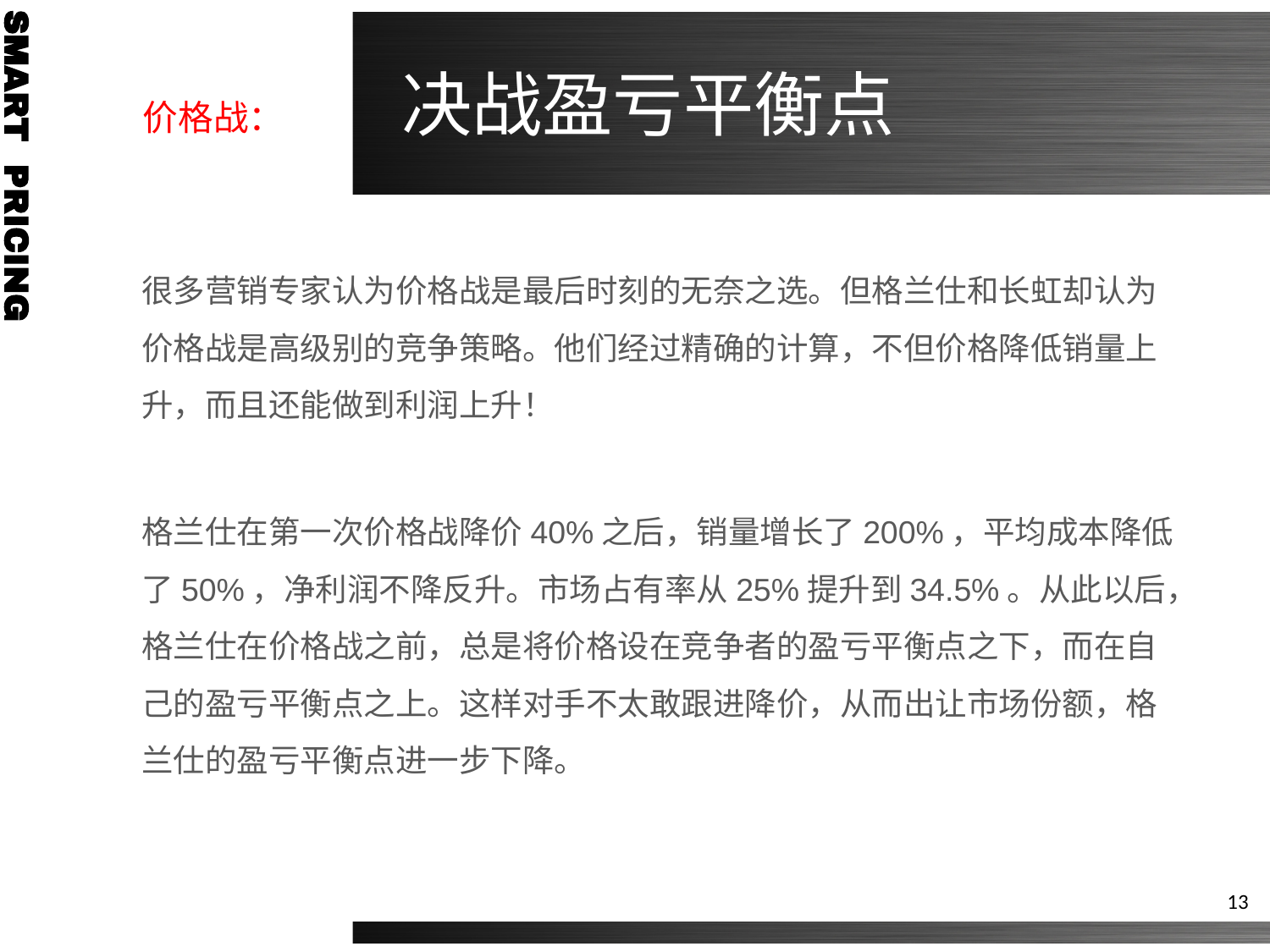

# 价格战：               决战盈亏平衡点
很多营销专家认为价格战是最后时刻的无奈之选。但格兰仕和长虹却认为价格战是高级别的竞争策略。他们经过精确的计算，不但价格降低销量上升，而且还能做到利润上升！

格兰仕在第一次价格战降价40%之后，销量增长了200%，平均成本降低了50%，净利润不降反升。市场占有率从25%提升到34.5%。从此以后，格兰仕在价格战之前，总是将价格设在竞争者的盈亏平衡点之下，而在自己的盈亏平衡点之上。这样对手不太敢跟进降价，从而出让市场份额，格兰仕的盈亏平衡点进一步下降。